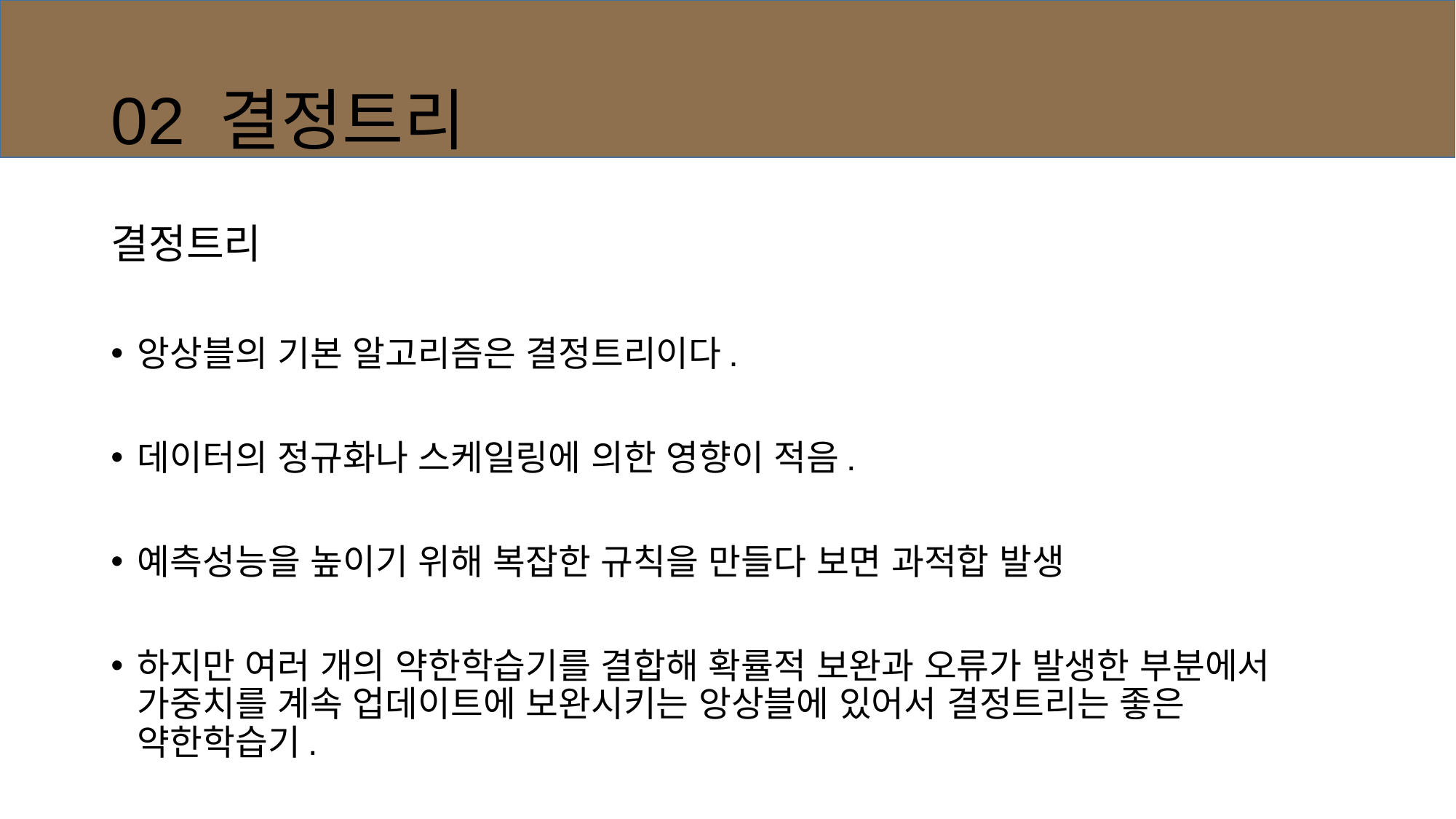

# 02 결정트리
결정트리

앙상블의 기본 알고리즘은 결정트리이다.

데이터의 정규화나 스케일링에 의한 영향이 적음.

예측성능을 높이기 위해 복잡한 규칙을 만들다 보면 과적합 발생

하지만 여러 개의 약한학습기를 결합해 확률적 보완과 오류가 발생한 부분에서 가중치를 계속 업데이트에 보완시키는 앙상블에 있어서 결정트리는 좋은 약한학습기.